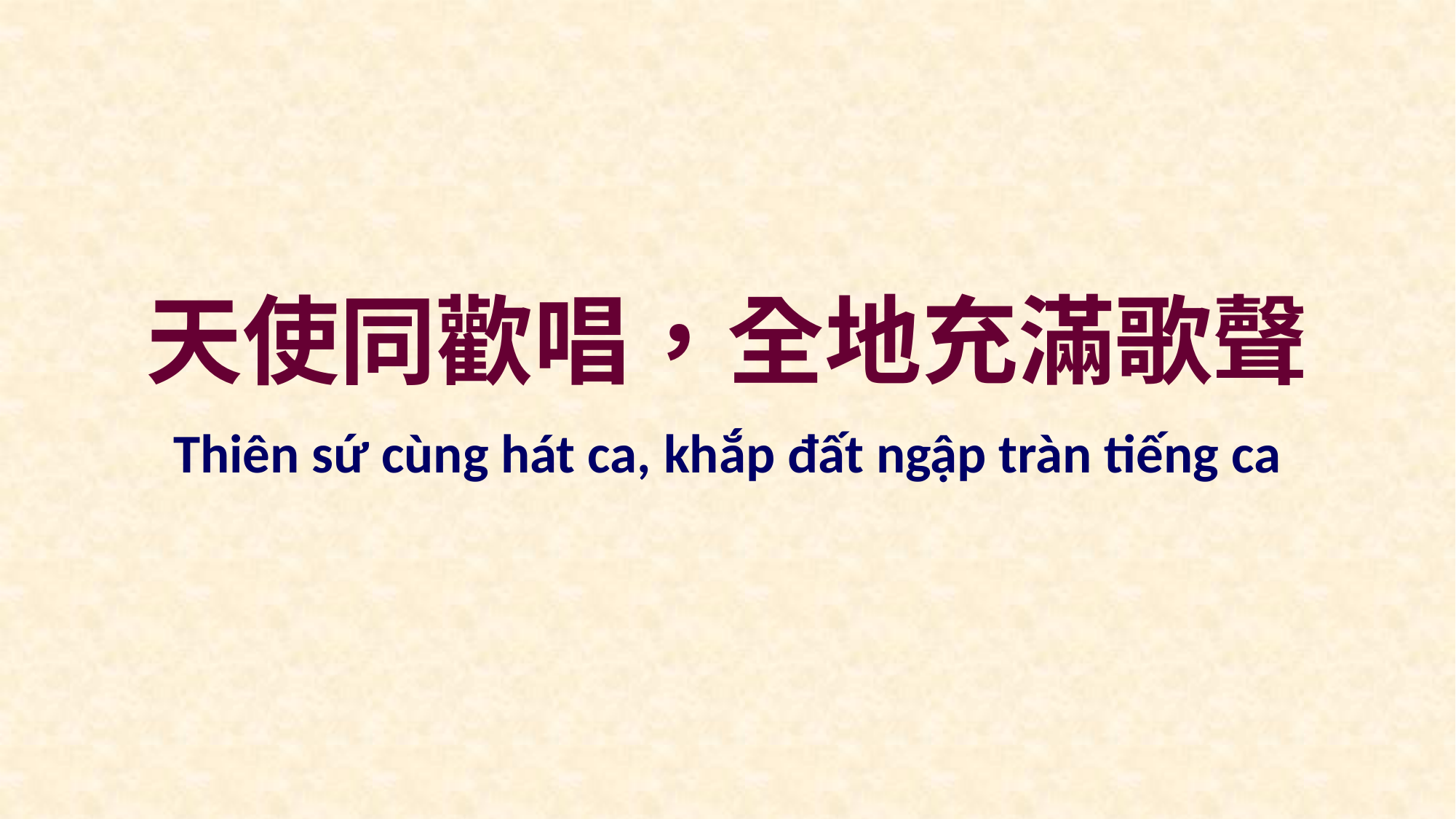

天使同歡唱，全地充滿歌聲
Thiên sứ cùng hát ca, khắp đất ngập tràn tiếng ca